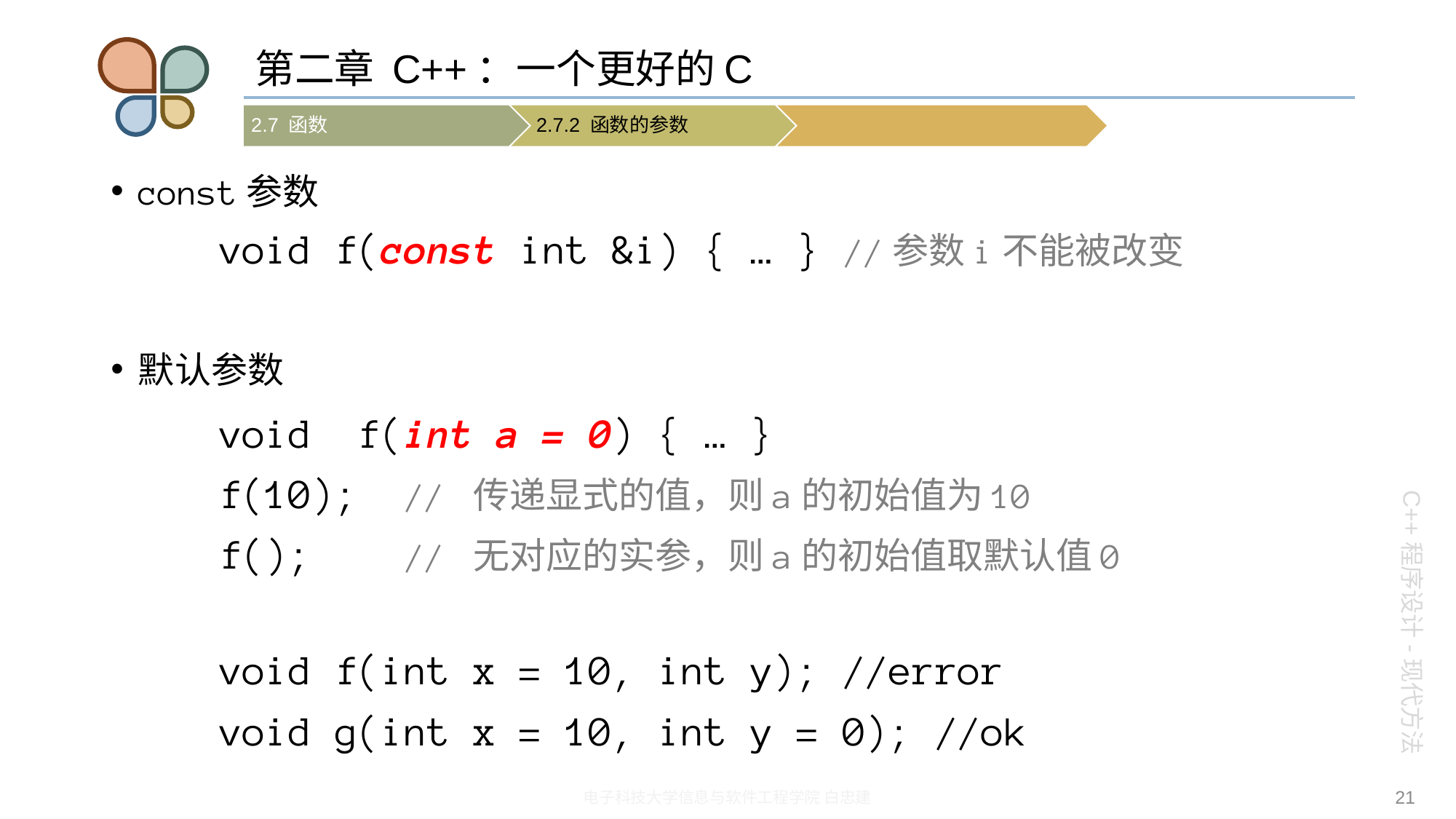

# 第二章 C++：一个更好的C
2.7 函数
2.7.2 函数的参数

const参数
	void f(const int &i) { … } //参数i不能被改变

默认参数
	void  f(int a = 0) { … }
	f(10);  // 传递显式的值，则a的初始值为10
	f();    // 无对应的实参，则a的初始值取默认值0

	void f(int x = 10, int y); //error
	void g(int x = 10, int y = 0); //ok

21